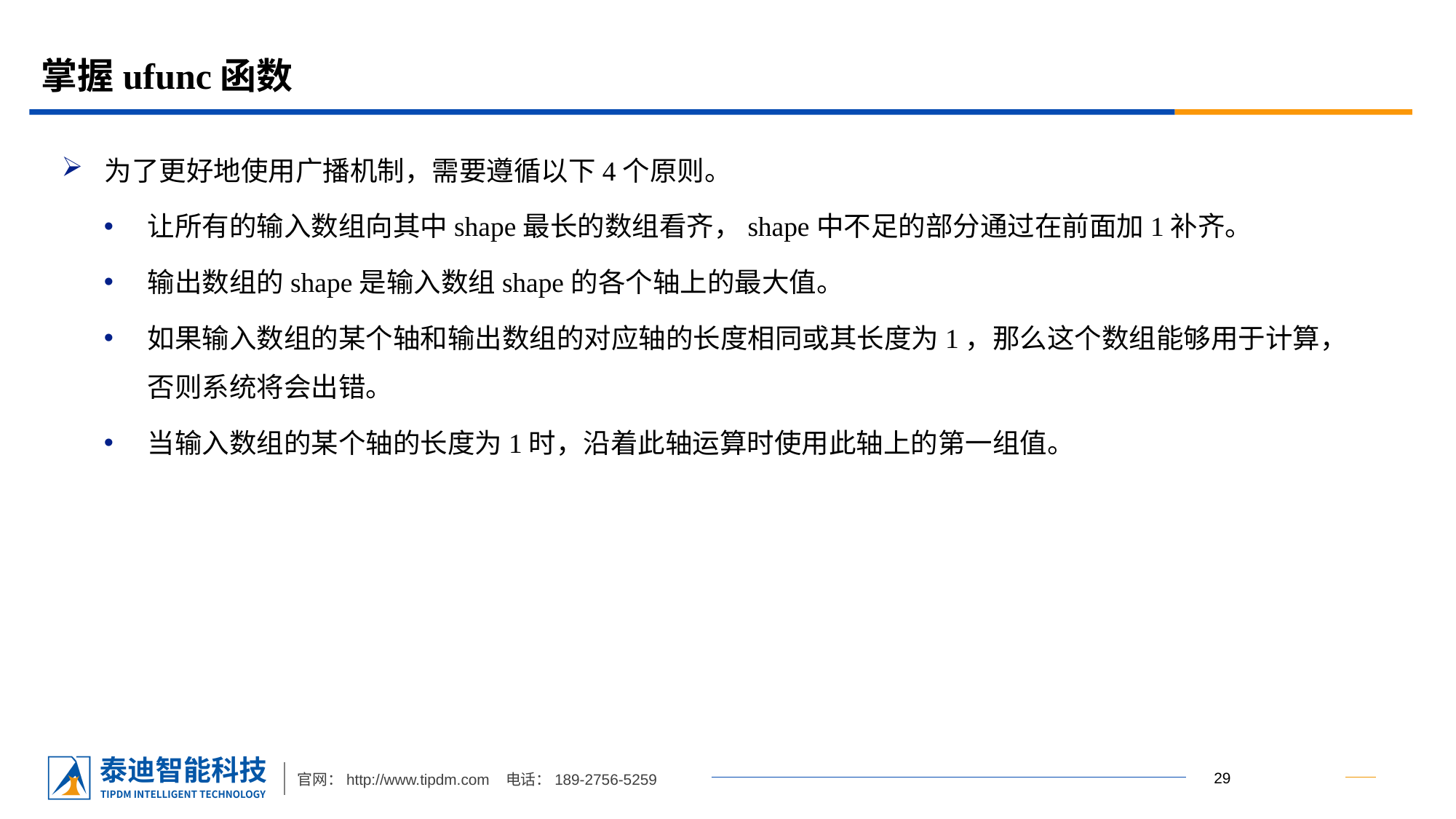

# 掌握ufunc函数
为了更好地使用广播机制，需要遵循以下4个原则。
让所有的输入数组向其中shape最长的数组看齐，shape中不足的部分通过在前面加1补齐。
输出数组的shape是输入数组shape的各个轴上的最大值。
如果输入数组的某个轴和输出数组的对应轴的长度相同或其长度为1，那么这个数组能够用于计算，否则系统将会出错。
当输入数组的某个轴的长度为1时，沿着此轴运算时使用此轴上的第一组值。